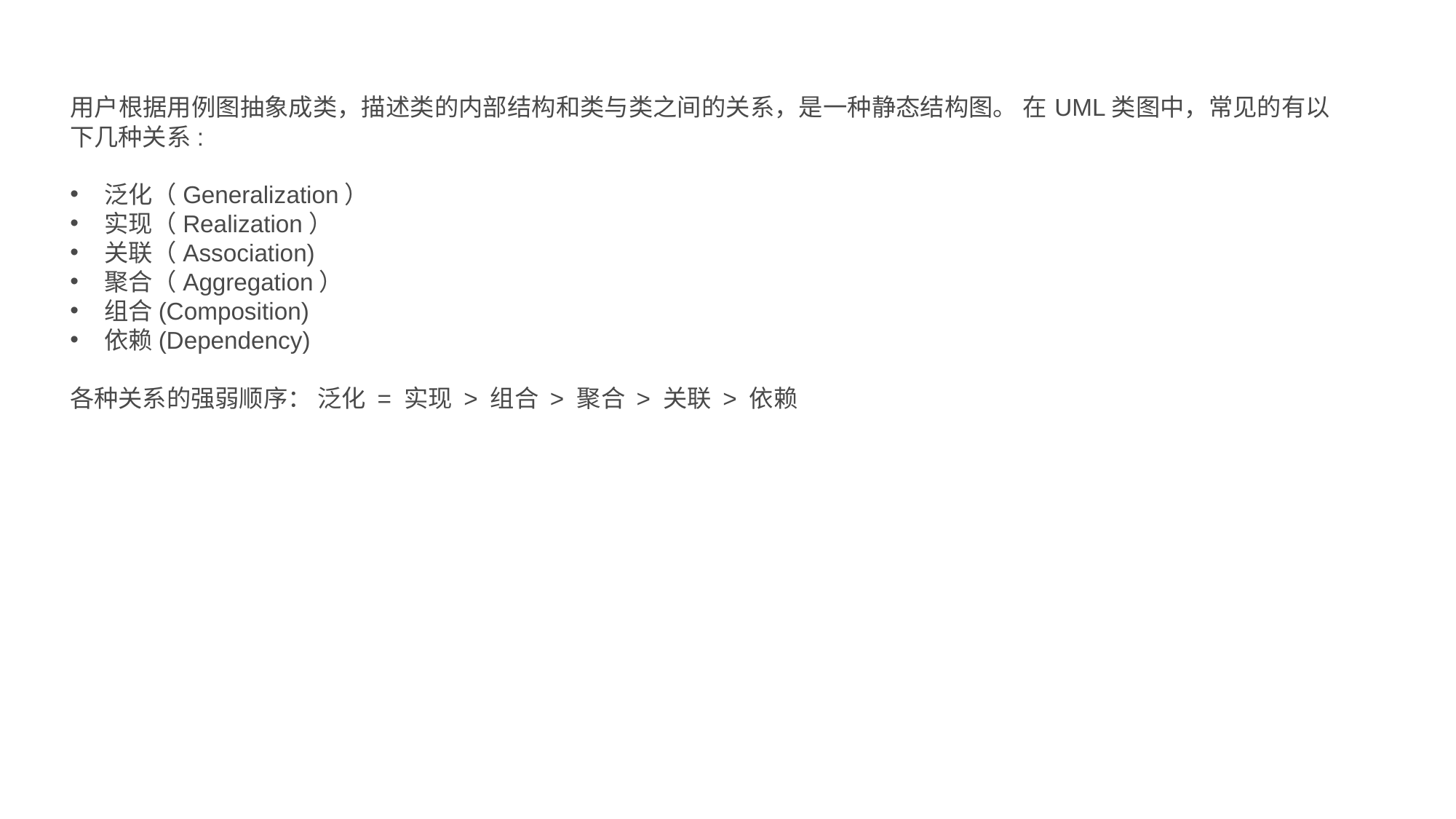

用户根据用例图抽象成类，描述类的内部结构和类与类之间的关系，是一种静态结构图。 在UML类图中，常见的有以下几种关系:

泛化（Generalization）
实现（Realization）
关联（Association)
聚合（Aggregation）
组合(Composition)
依赖(Dependency)

各种关系的强弱顺序： 泛化 = 实现 > 组合 > 聚合 > 关联 > 依赖